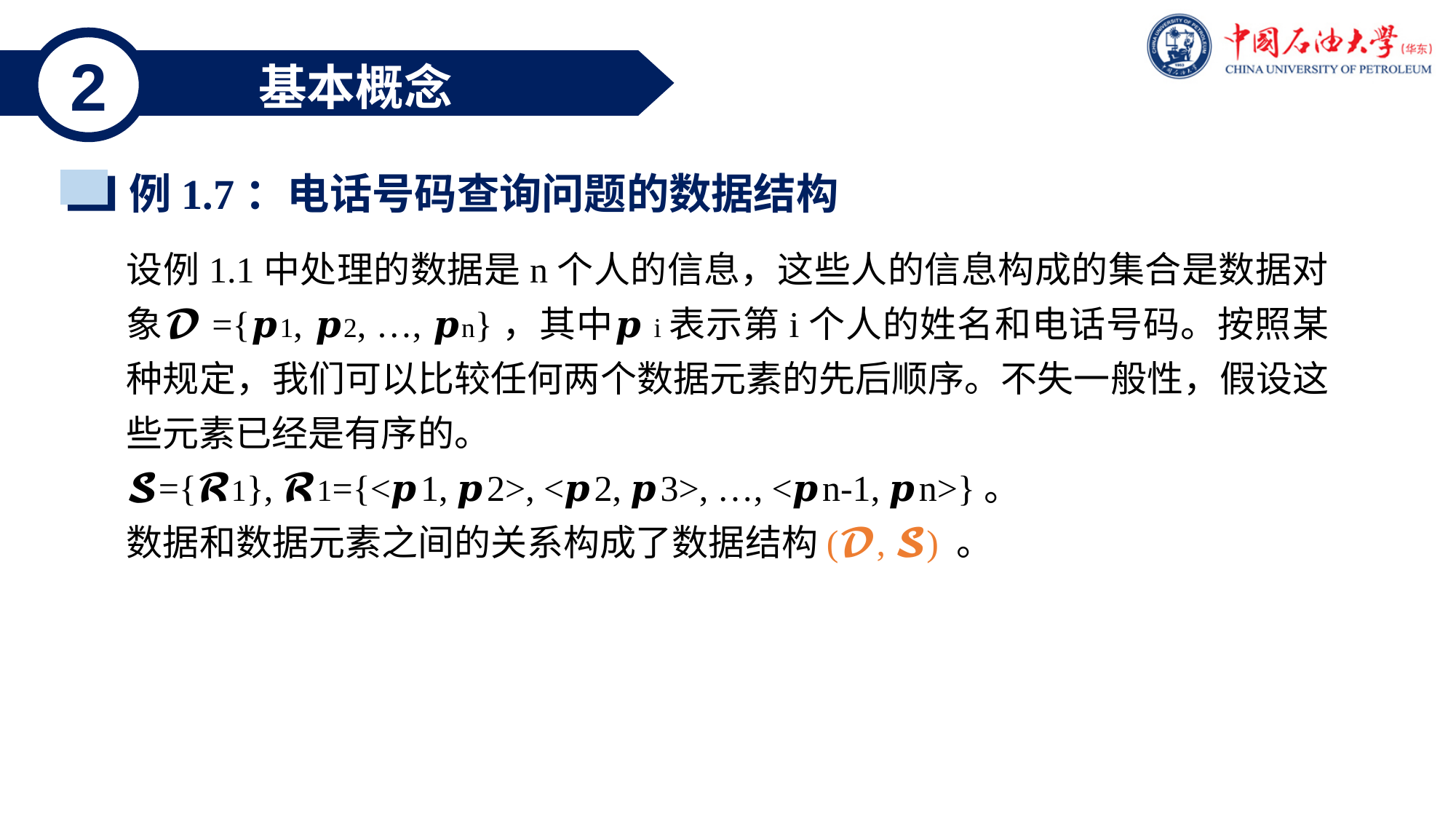

2
基本概念
例1.7：电话号码查询问题的数据结构

设例1.1中处理的数据是n个人的信息，这些人的信息构成的集合是数据对象𝓓={𝒑1, 𝒑2, …, 𝒑n}，其中𝒑i表示第i个人的姓名和电话号码。按照某种规定，我们可以比较任何两个数据元素的先后顺序。不失一般性，假设这些元素已经是有序的。
𝓢={𝓡1}, 𝓡1={<𝒑1, 𝒑2>, <𝒑2, 𝒑3>, …, <𝒑n-1, 𝒑n>}。
数据和数据元素之间的关系构成了数据结构(𝓓, 𝓢) 。